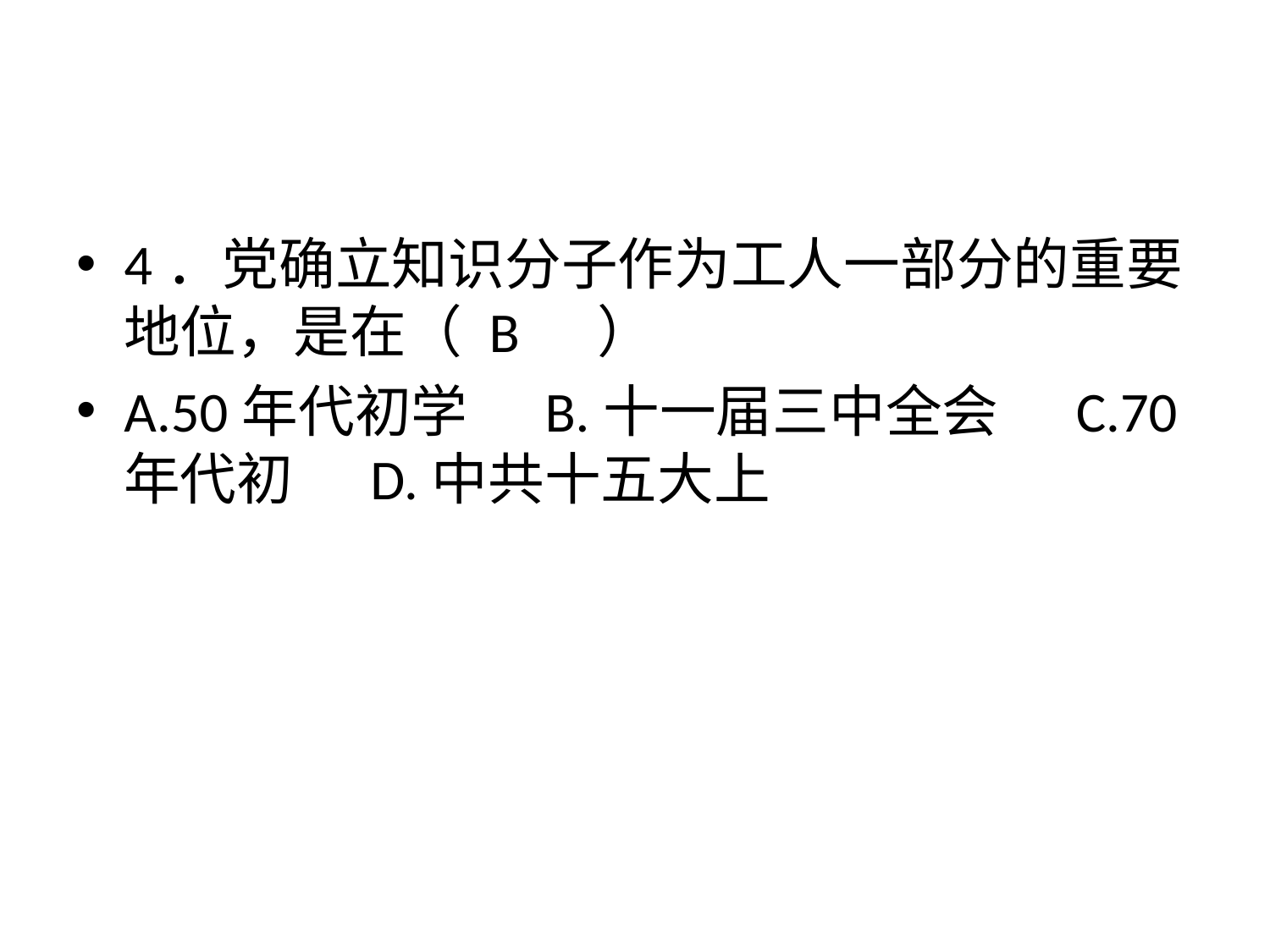

#
4．党确立知识分子作为工人一部分的重要地位，是在（ B     ）
A.50年代初学     B.十一届三中全会     C.70年代初     D.中共十五大上